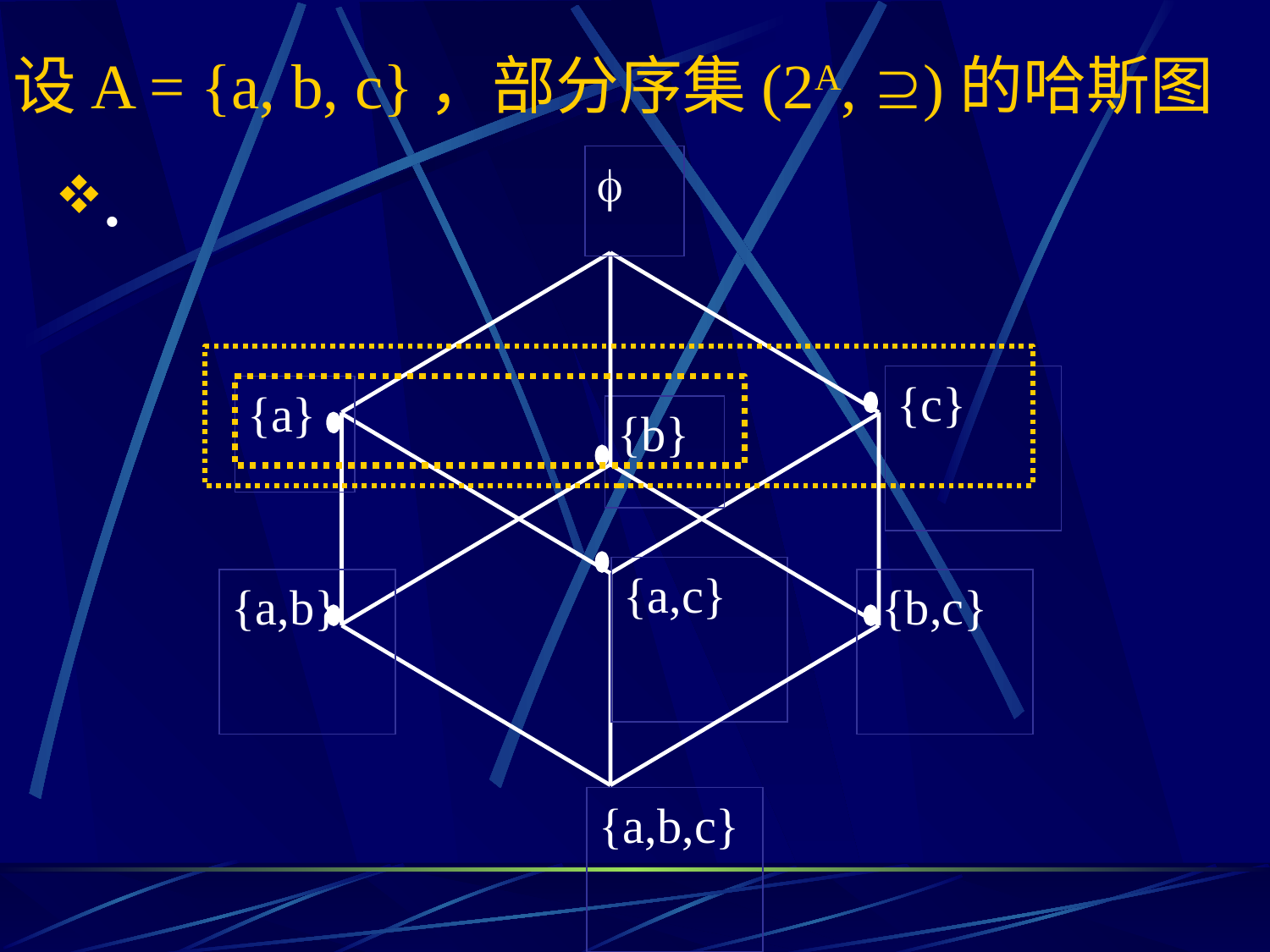

# 设A = {a, b, c}，部分序集(2A, ⊇)的哈斯图
φ

{c}
{a}

{a,b}
 {b,c}
{a,b,c}

{b}
{a,c}

.